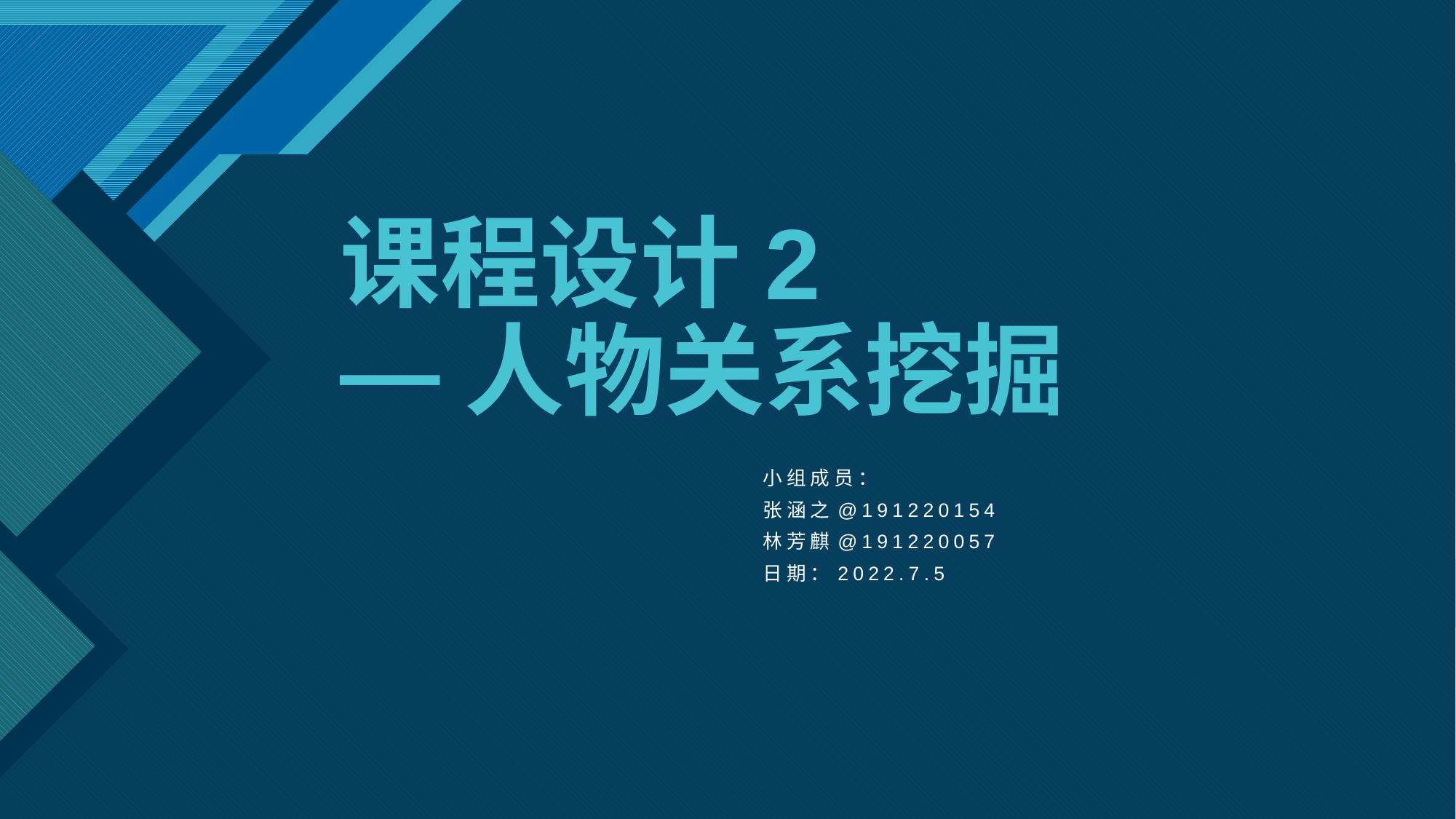

# 课程设计2 —人物关系挖掘
小组成员：
张涵之@191220154
林芳麒@191220057
日期：2022.7.5